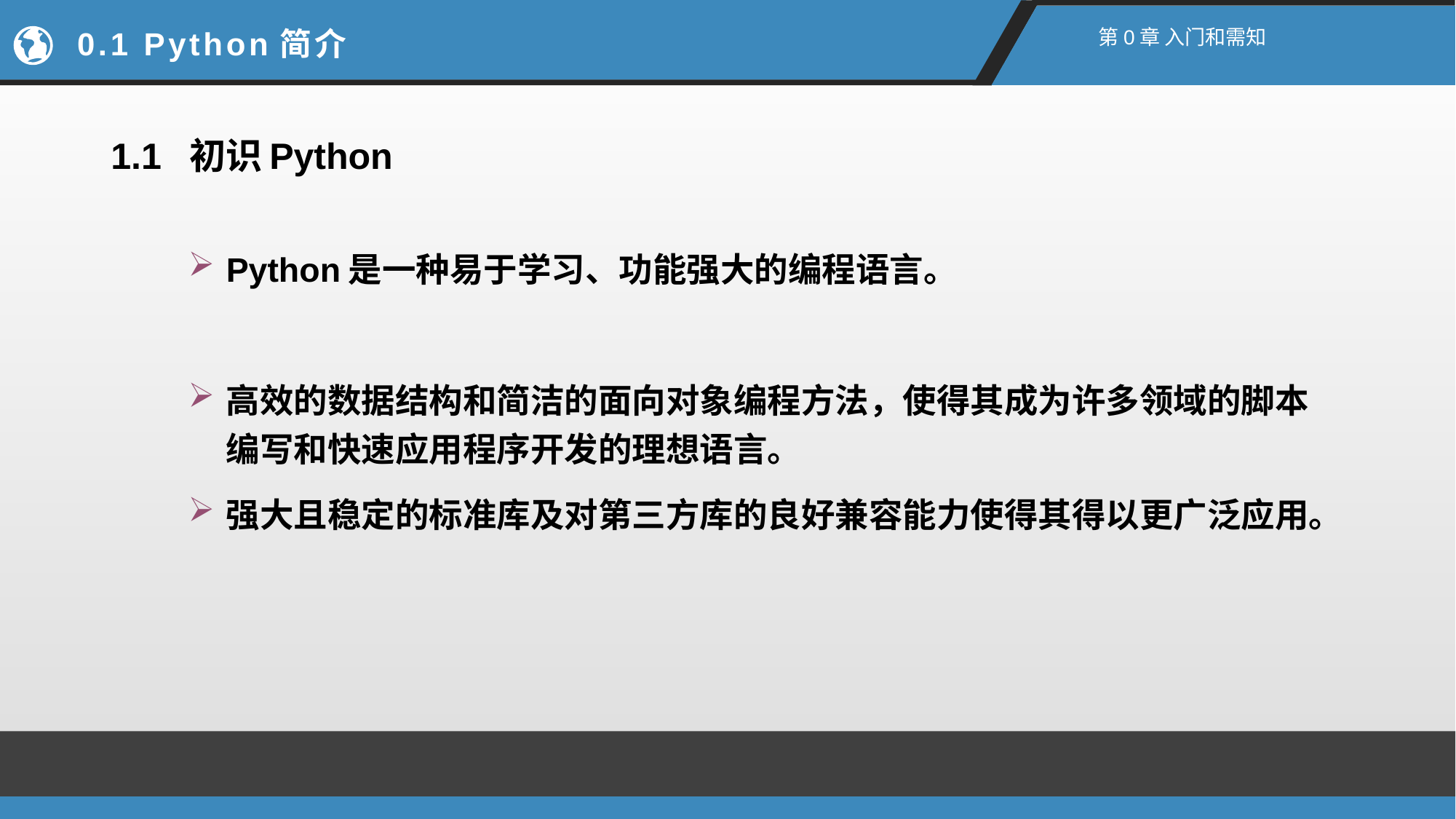

# 0.1 Python简介
第0章 入门和需知
1.1  初识Python

Python是一种易于学习、功能强大的编程语言。

高效的数据结构和简洁的面向对象编程方法，使得其成为许多领域的脚本编写和快速应用程序开发的理想语言。
强大且稳定的标准库及对第三方库的良好兼容能力使得其得以更广泛应用。